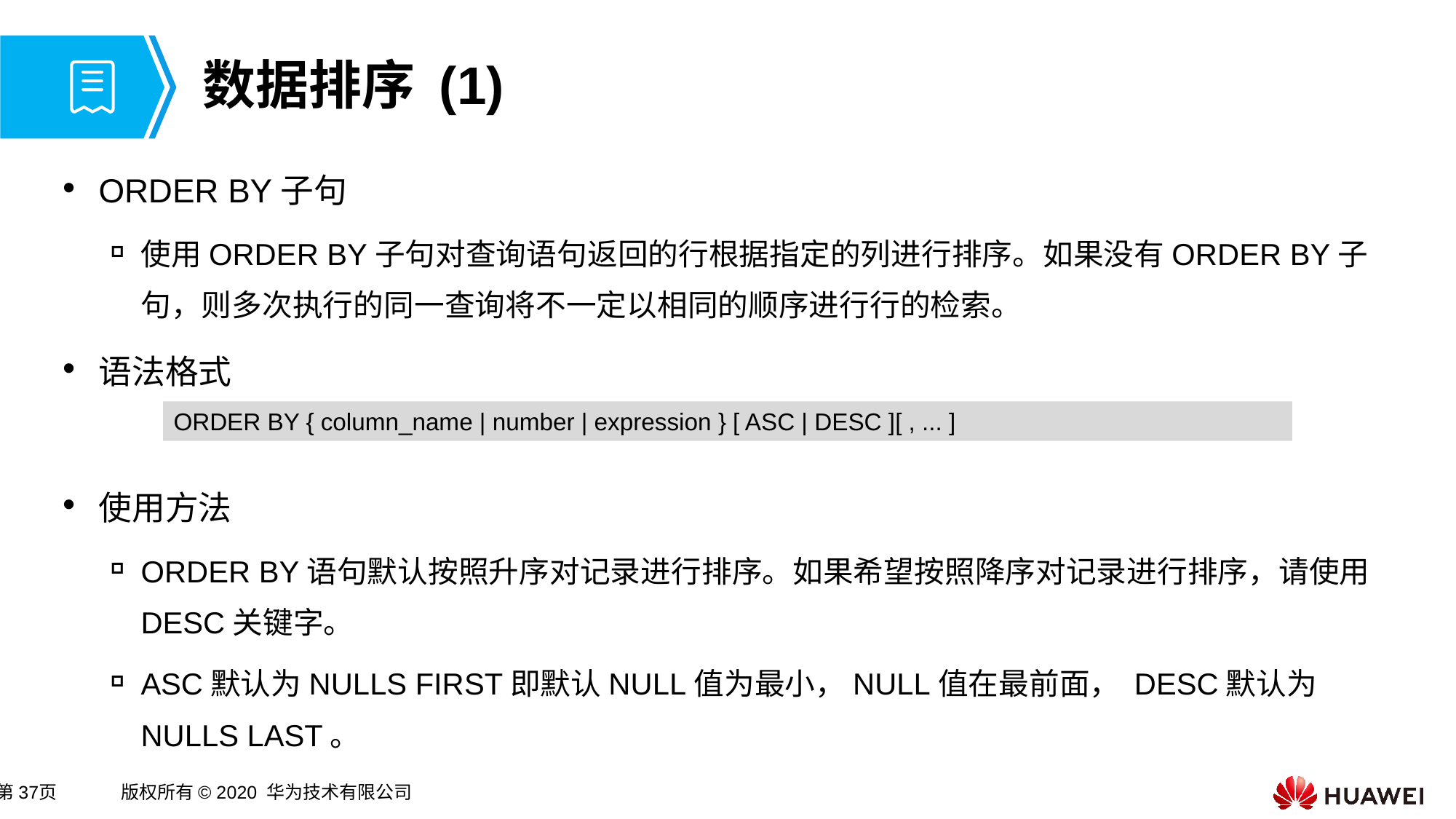

# 数据排序 (1)
ORDER BY子句
使用ORDER BY子句对查询语句返回的行根据指定的列进行排序。如果没有ORDER BY子句，则多次执行的同一查询将不一定以相同的顺序进行行的检索。
语法格式

使用方法
ORDER BY语句默认按照升序对记录进行排序。如果希望按照降序对记录进行排序，请使用DESC关键字。
ASC默认为NULLS FIRST即默认NULL值为最小，NULL值在最前面， DESC默认为NULLS LAST。

ORDER BY { column_name | number | expression } [ ASC | DESC ][ , ... ]